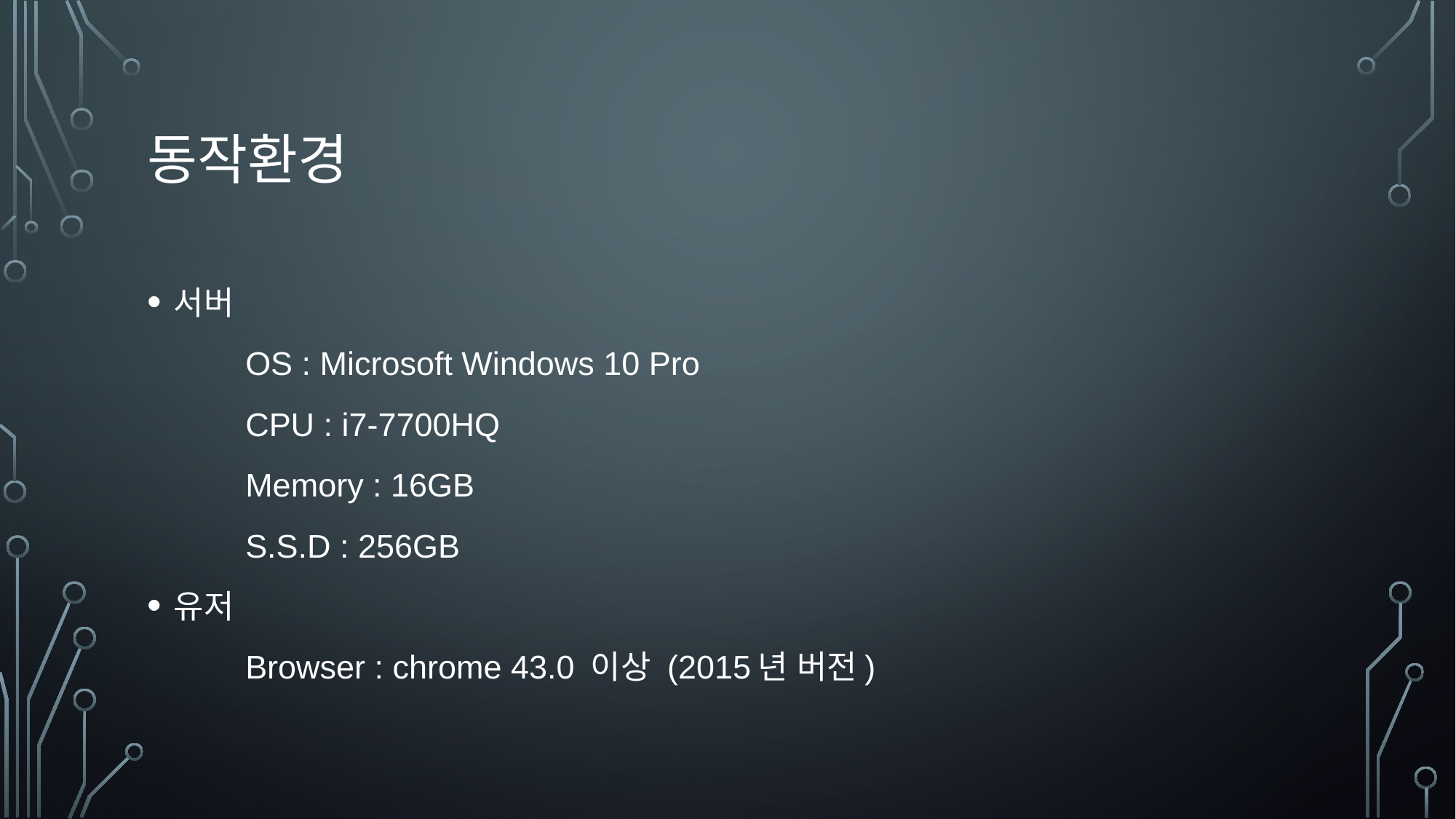

# 동작환경
서버
	OS : Microsoft Windows 10 Pro
	CPU : i7-7700HQ
	Memory : 16GB
	S.S.D : 256GB
유저
	Browser : chrome 43.0 이상 (2015년 버전)